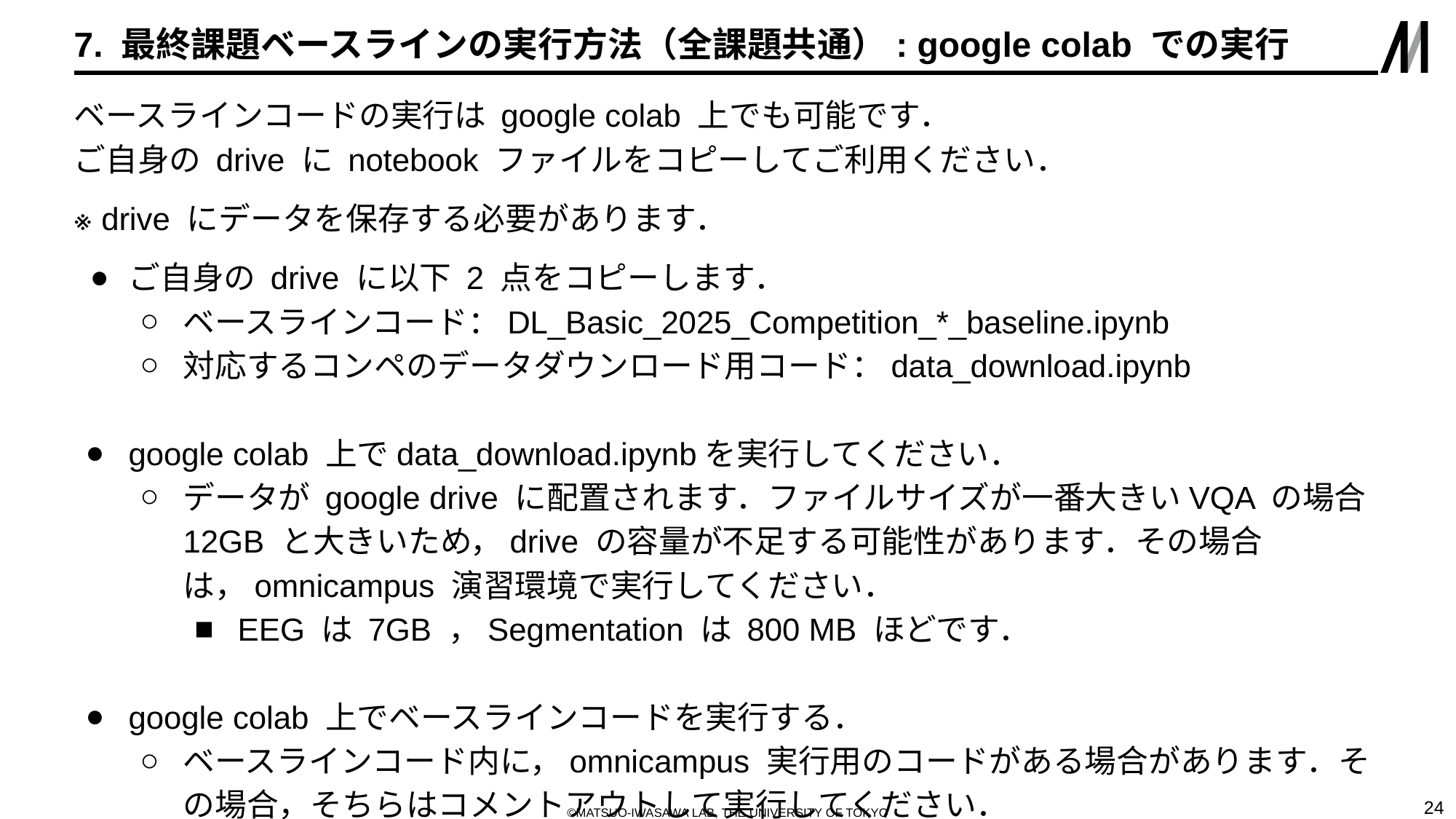

# 7. 最終課題ベースラインの実行方法（全課題共通）: google colab での実行
ベースラインコードの実行は google colab 上でも可能です．
ご自身の drive に notebook ファイルをコピーしてご利用ください．
※ drive にデータを保存する必要があります．
ご自身の drive に以下 2 点をコピーします．
ベースラインコード：DL_Basic_2025_Competition_*_baseline.ipynb
対応するコンペのデータダウンロード用コード：data_download.ipynb

google colab 上でdata_download.ipynbを実行してください．
データが google drive に配置されます．ファイルサイズが一番大きいVQA の場合12GB と大きいため，drive の容量が不足する可能性があります．その場合は，omnicampus 演習環境で実行してください．
EEG は 7GB ，Segmentation は 800 MB ほどです．

google colab 上でベースラインコードを実行する．
ベースラインコード内に，omnicampus 実行用のコードがある場合があります．その場合，そちらはコメントアウトして実行してください．